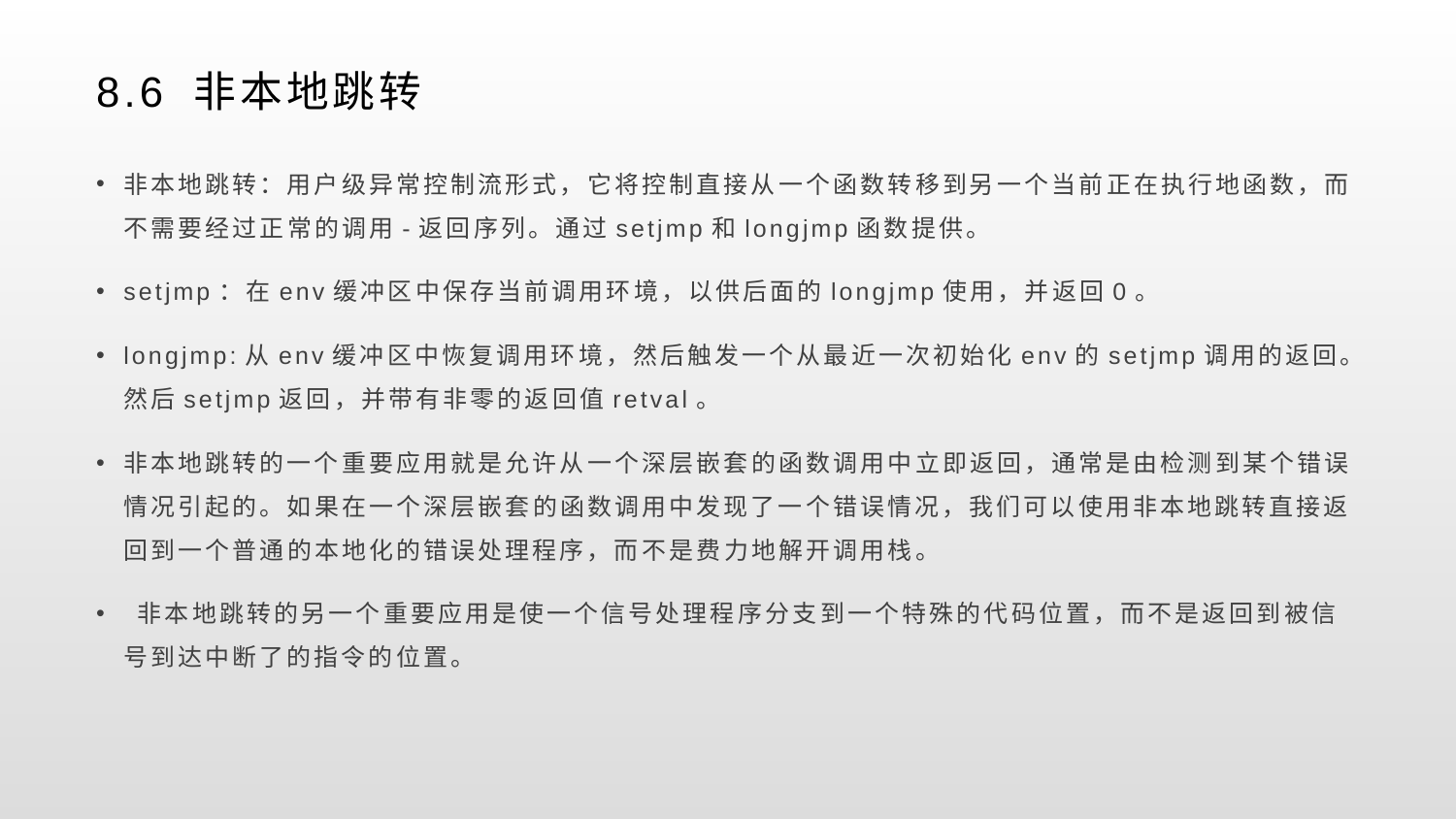

# 8.6 非本地跳转
非本地跳转：用户级异常控制流形式，它将控制直接从一个函数转移到另一个当前正在执行地函数，而不需要经过正常的调用-返回序列。通过setjmp和longjmp函数提供。
setjmp：在env缓冲区中保存当前调用环境，以供后面的longjmp使用，并返回0。
longjmp:从env缓冲区中恢复调用环境，然后触发一个从最近一次初始化env的setjmp调用的返回。然后setjmp返回，并带有非零的返回值retval。
非本地跳转的一个重要应用就是允许从一个深层嵌套的函数调用中立即返回，通常是由检测到某个错误情况引起的。如果在一个深层嵌套的函数调用中发现了一个错误情况，我们可以使用非本地跳转直接返回到一个普通的本地化的错误处理程序，而不是费力地解开调用栈。
 非本地跳转的另一个重要应用是使一个信号处理程序分支到一个特殊的代码位置，而不是返回到被信号到达中断了的指令的位置。